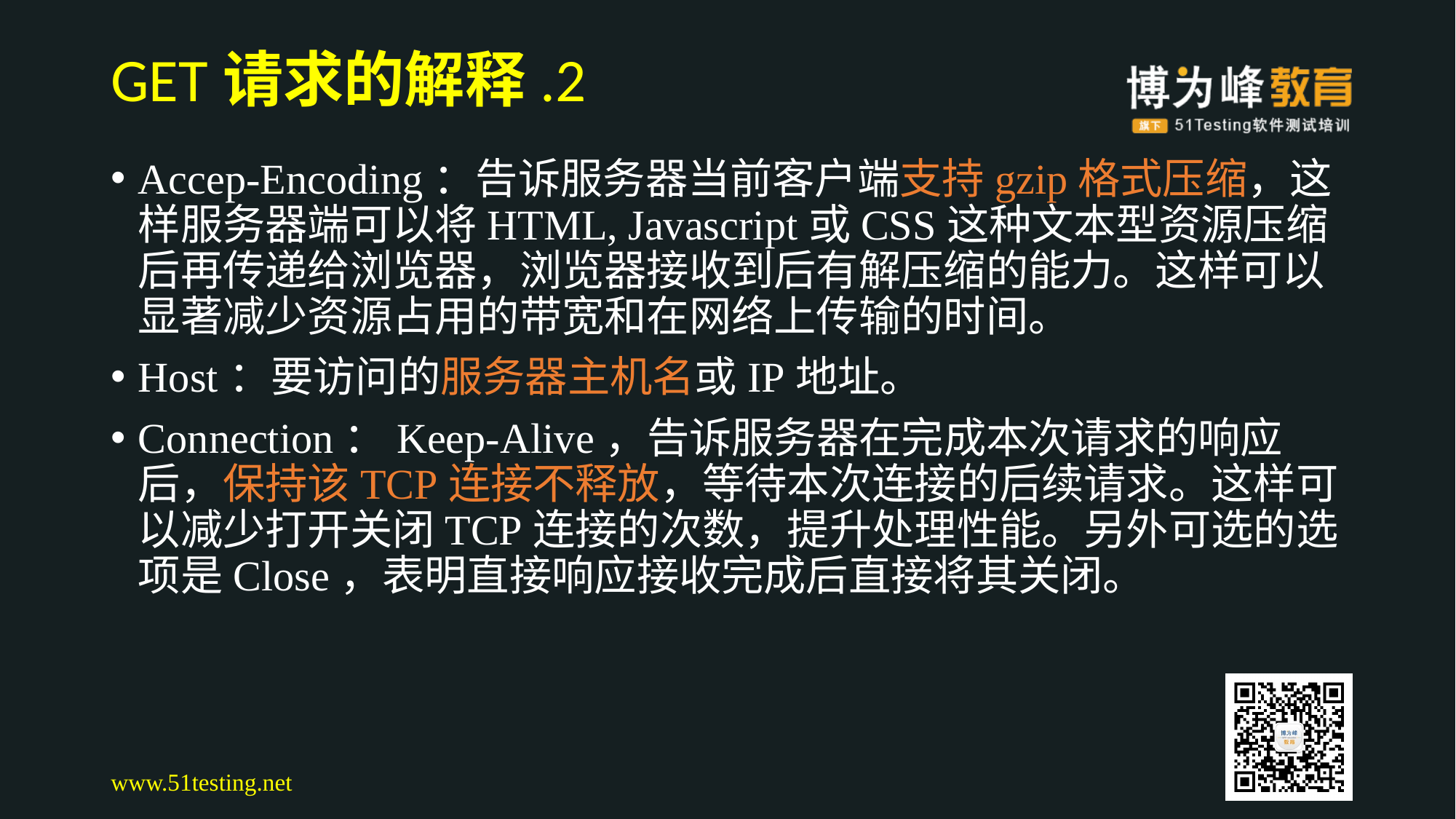

# GET请求的解释.2
Accep-Encoding：告诉服务器当前客户端支持gzip格式压缩，这样服务器端可以将HTML, Javascript或CSS这种文本型资源压缩后再传递给浏览器，浏览器接收到后有解压缩的能力。这样可以显著减少资源占用的带宽和在网络上传输的时间。
Host：要访问的服务器主机名或IP地址。
Connection：Keep-Alive，告诉服务器在完成本次请求的响应后，保持该TCP连接不释放，等待本次连接的后续请求。这样可以减少打开关闭TCP连接的次数，提升处理性能。另外可选的选项是Close，表明直接响应接收完成后直接将其关闭。
www.51testing.net